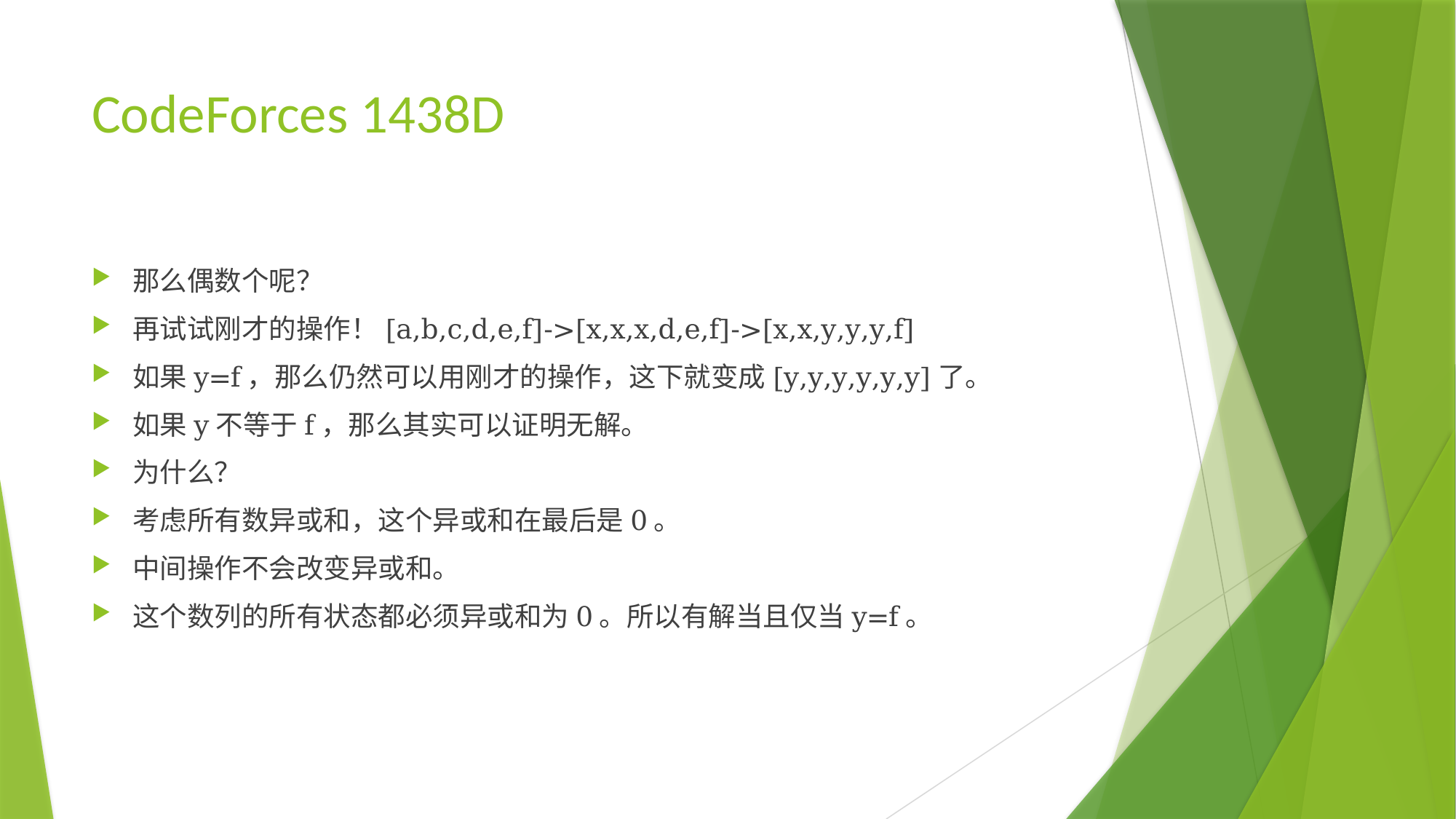

# CodeForces 1438D
那么偶数个呢？
再试试刚才的操作！[a,b,c,d,e,f]->[x,x,x,d,e,f]->[x,x,y,y,y,f]
如果y=f，那么仍然可以用刚才的操作，这下就变成[y,y,y,y,y,y]了。
如果y不等于f，那么其实可以证明无解。
为什么？
考虑所有数异或和，这个异或和在最后是0。
中间操作不会改变异或和。
这个数列的所有状态都必须异或和为0。所以有解当且仅当y=f。